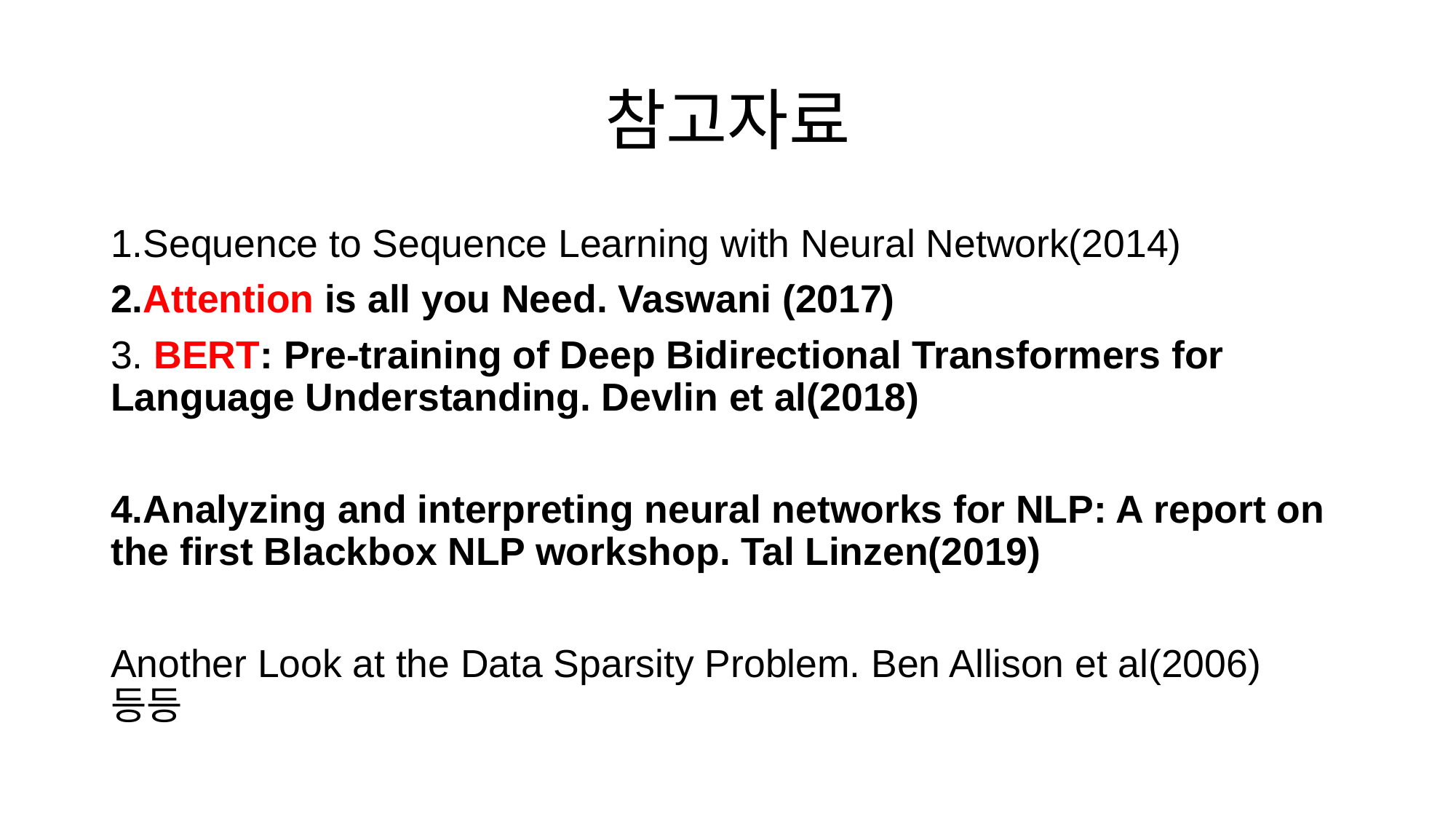

참고자료
1.Sequence to Sequence Learning with Neural Network(2014)
2.Attention is all you Need. Vaswani (2017)
3. BERT: Pre-training of Deep Bidirectional Transformers for Language Understanding. Devlin et al(2018)

4.Analyzing and interpreting neural networks for NLP: A report on the ﬁrst Blackbox NLP workshop. Tal Linzen(2019)

Another Look at the Data Sparsity Problem. Ben Allison et al(2006) 등등